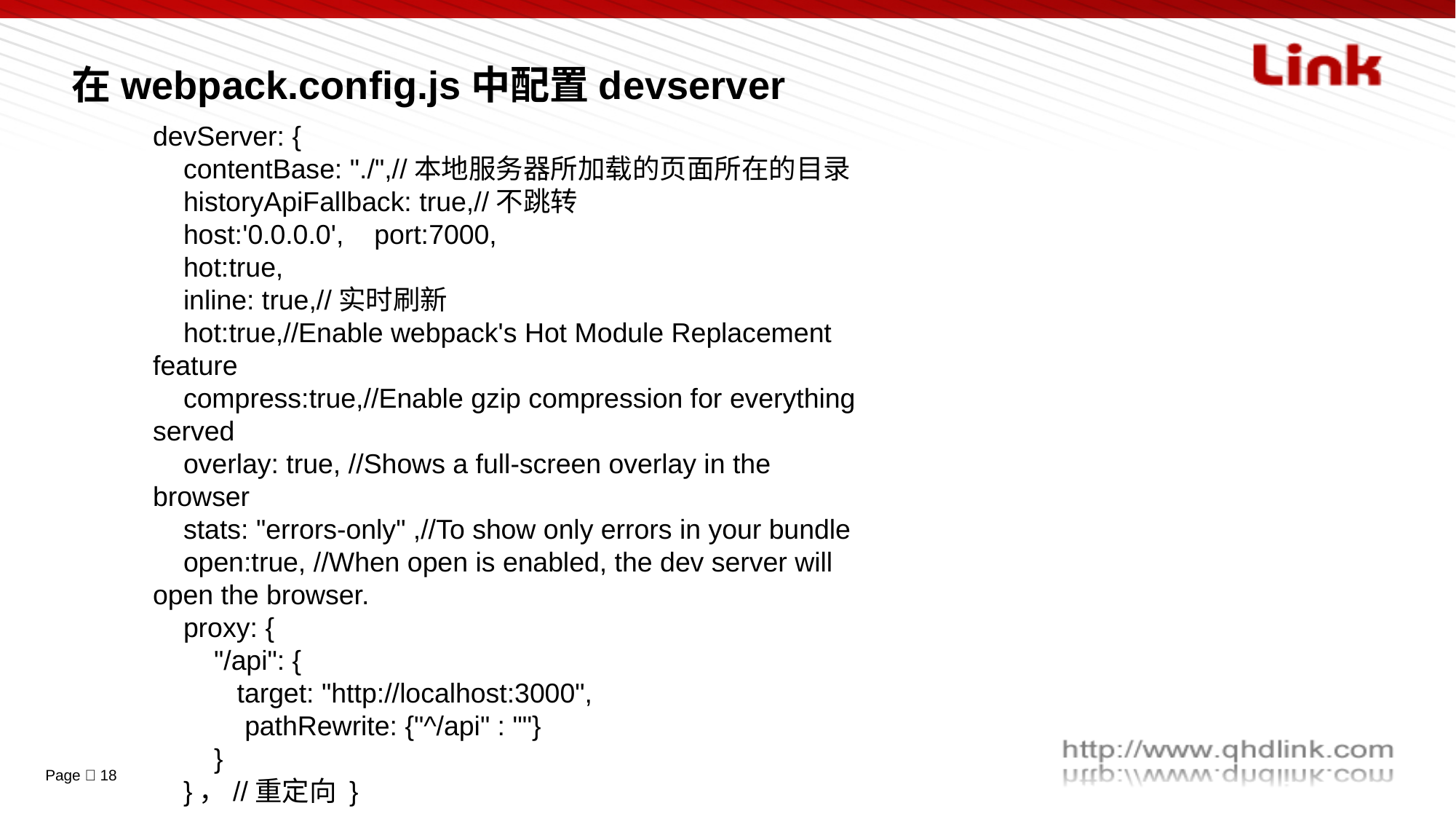

# 在webpack.config.js中配置devserver
devServer: {
    contentBase: "./",//本地服务器所加载的页面所在的目录
    historyApiFallback: true,//不跳转
    host:'0.0.0.0',    port:7000,
    hot:true,
    inline: true,//实时刷新
    hot:true,//Enable webpack's Hot Module Replacement feature
    compress:true,//Enable gzip compression for everything served
    overlay: true, //Shows a full-screen overlay in the browser
    stats: "errors-only" ,//To show only errors in your bundle
    open:true, //When open is enabled, the dev server will open the browser.
    proxy: {
        "/api": {
           target: "http://localhost:3000",
            pathRewrite: {"^/api" : ""}
        }
    }，//重定向 }